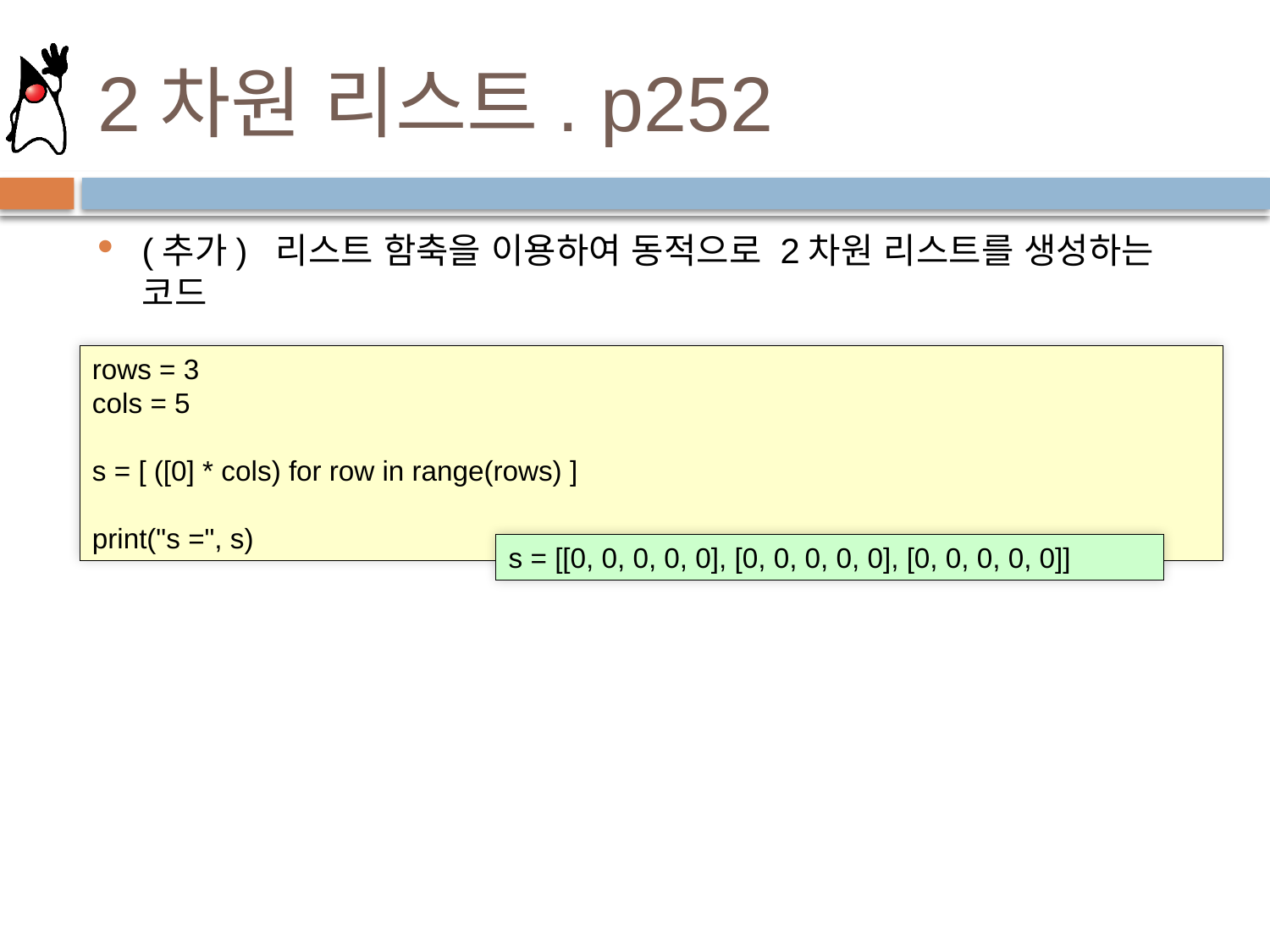

# 2차원 리스트. p252
(추가)  리스트 함축을 이용하여 동적으로 2차원 리스트를 생성하는 코드
rows = 3
cols = 5

s = [ ([0] * cols) for row in range(rows) ]

print("s =", s)
s = [[0, 0, 0, 0, 0], [0, 0, 0, 0, 0], [0, 0, 0, 0, 0]]